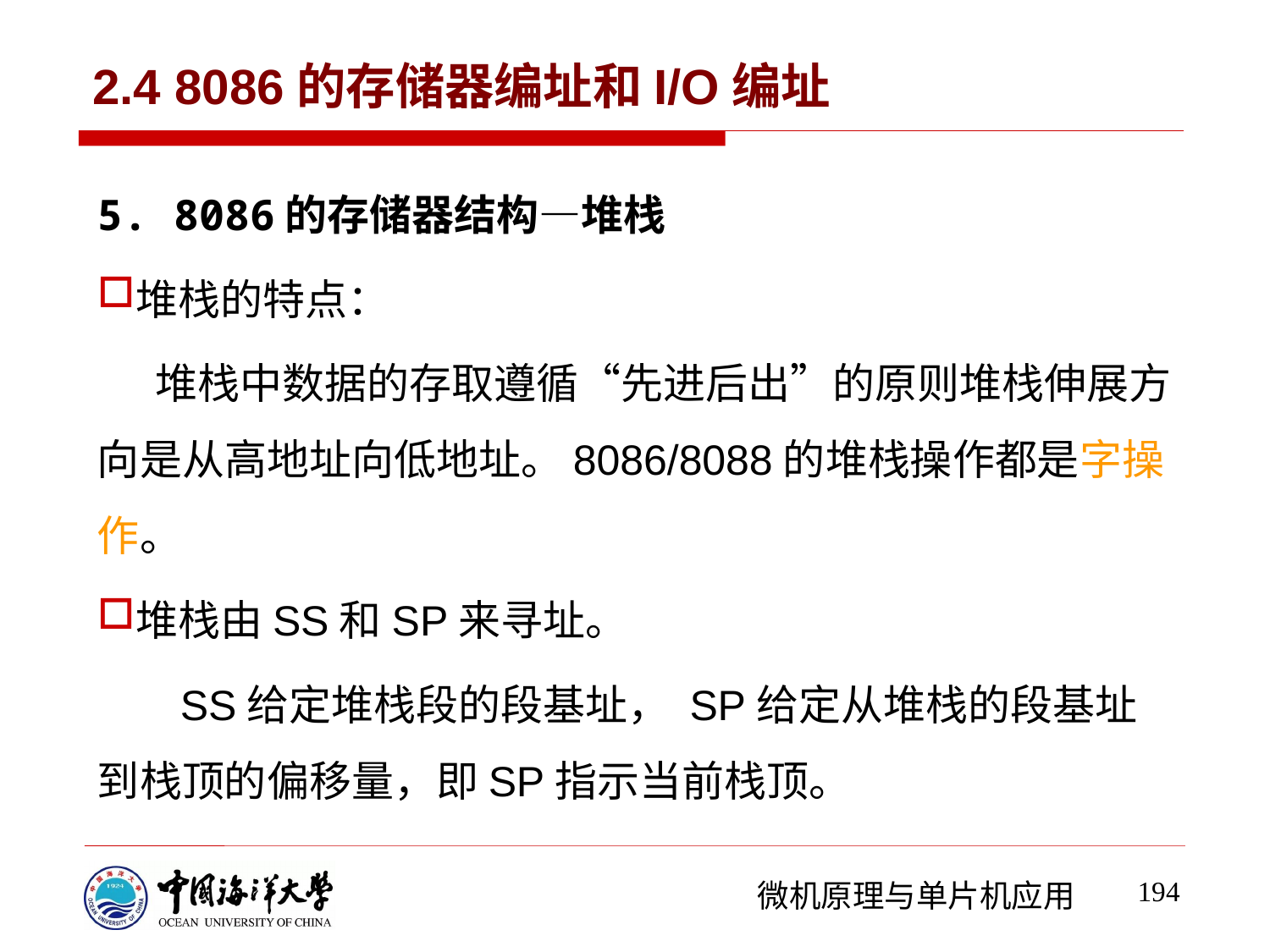

# 2.4 8086的存储器编址和I/O编址
5. 8086的存储器结构—堆栈
堆栈的特点：
     堆栈中数据的存取遵循“先进后出”的原则堆栈伸展方向是从高地址向低地址。8086/8088的堆栈操作都是字操作。
堆栈由SS和SP来寻址。
       SS给定堆栈段的段基址， SP给定从堆栈的段基址到栈顶的偏移量，即SP指示当前栈顶。

194